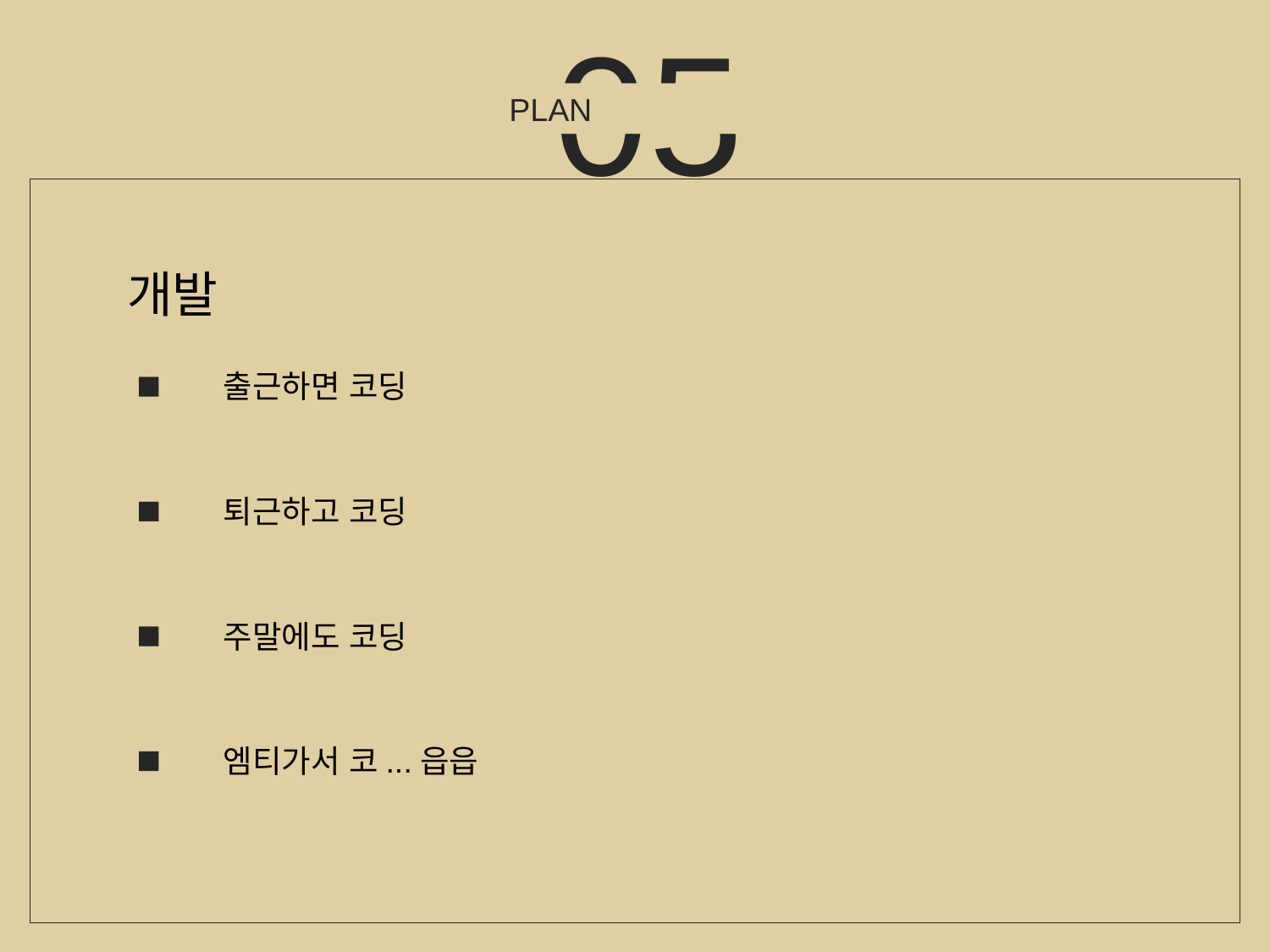

05
PLAN

개발
출근하면 코딩

퇴근하고 코딩

주말에도 코딩

엠티가서 코...읍읍